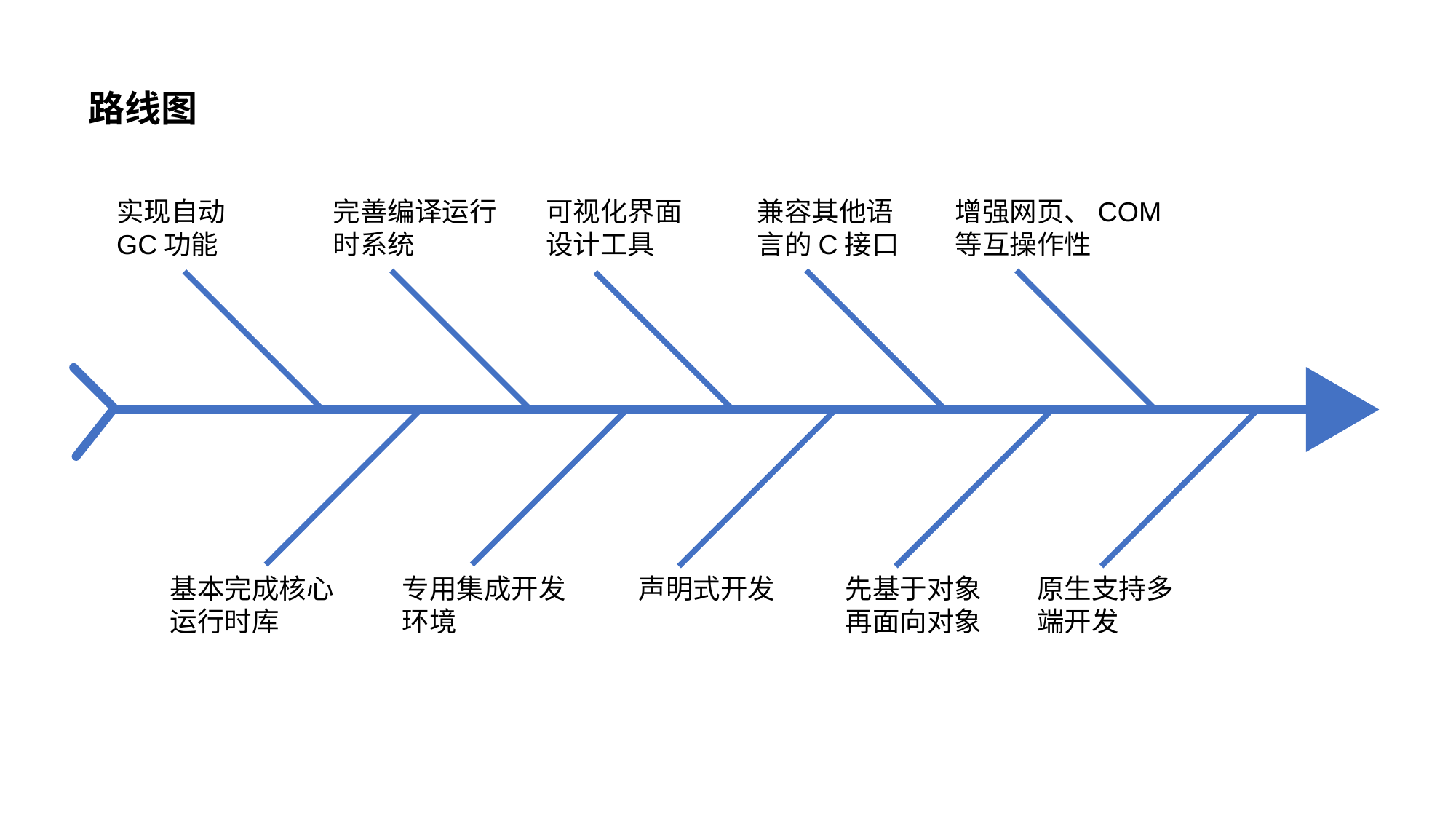

# 路线图
实现自动GC功能
完善编译运行时系统
可视化界面设计工具
兼容其他语言的C接口
增强网页、COM等互操作性

基本完成核心运行时库
专用集成开发环境
声明式开发
先基于对象再面向对象
原生支持多端开发